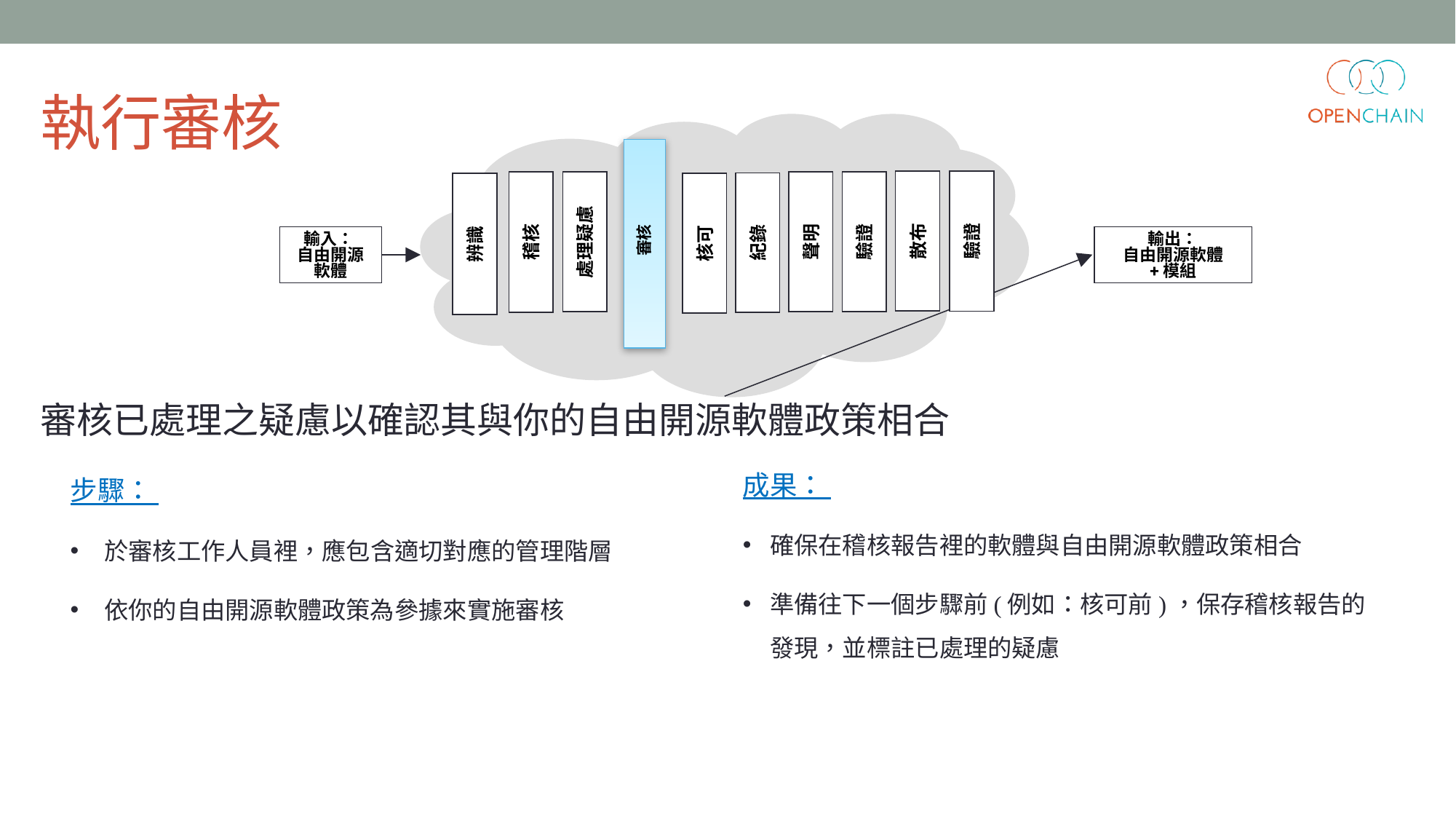

執行審核

散布
驗證
處理疑慮
聲明
驗證
審核
稽核
紀錄
核可
辨識
輸出：
自由開源軟體
+模組
輸入：
自由開源軟體
審核已處理之疑慮以確認其與你的自由開源軟體政策相合
成果：
確保在稽核報告裡的軟體與自由開源軟體政策相合
準備往下一個步驟前(例如：核可前)，保存稽核報告的發現，並標註已處理的疑慮

步驟：
於審核工作人員裡，應包含適切對應的管理階層
依你的自由開源軟體政策為參據來實施審核